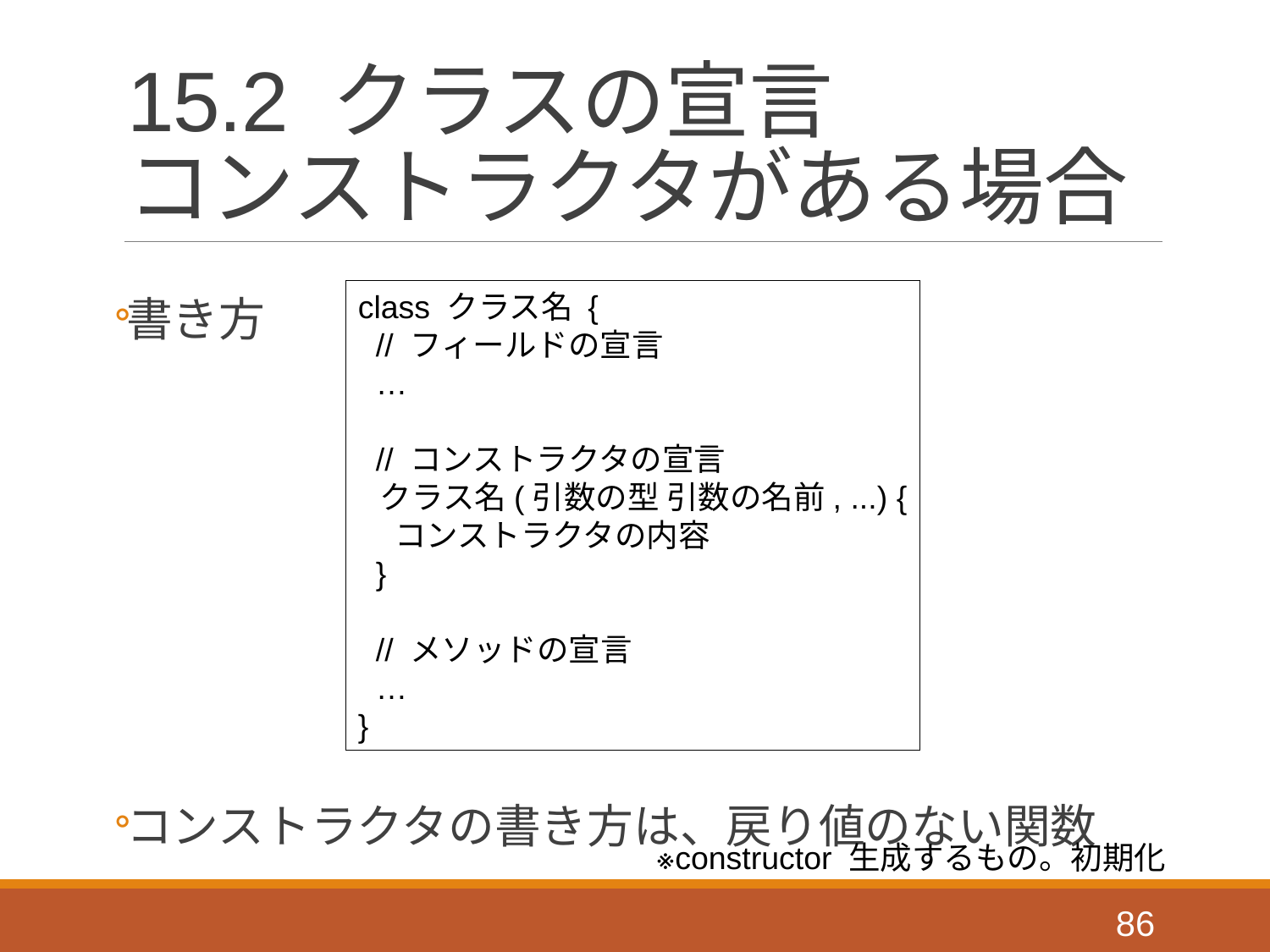

# 15.2 クラスの宣言 コンストラクタがある場合
書き方

コンストラクタの書き方は、戻り値のない関数
class クラス名 {
  // フィールドの宣言
  …

  // コンストラクタの宣言
  クラス名(引数の型 引数の名前, ...) {
    コンストラクタの内容
  }

  // メソッドの宣言
  …
}
※constructor 生成するもの。初期化
86